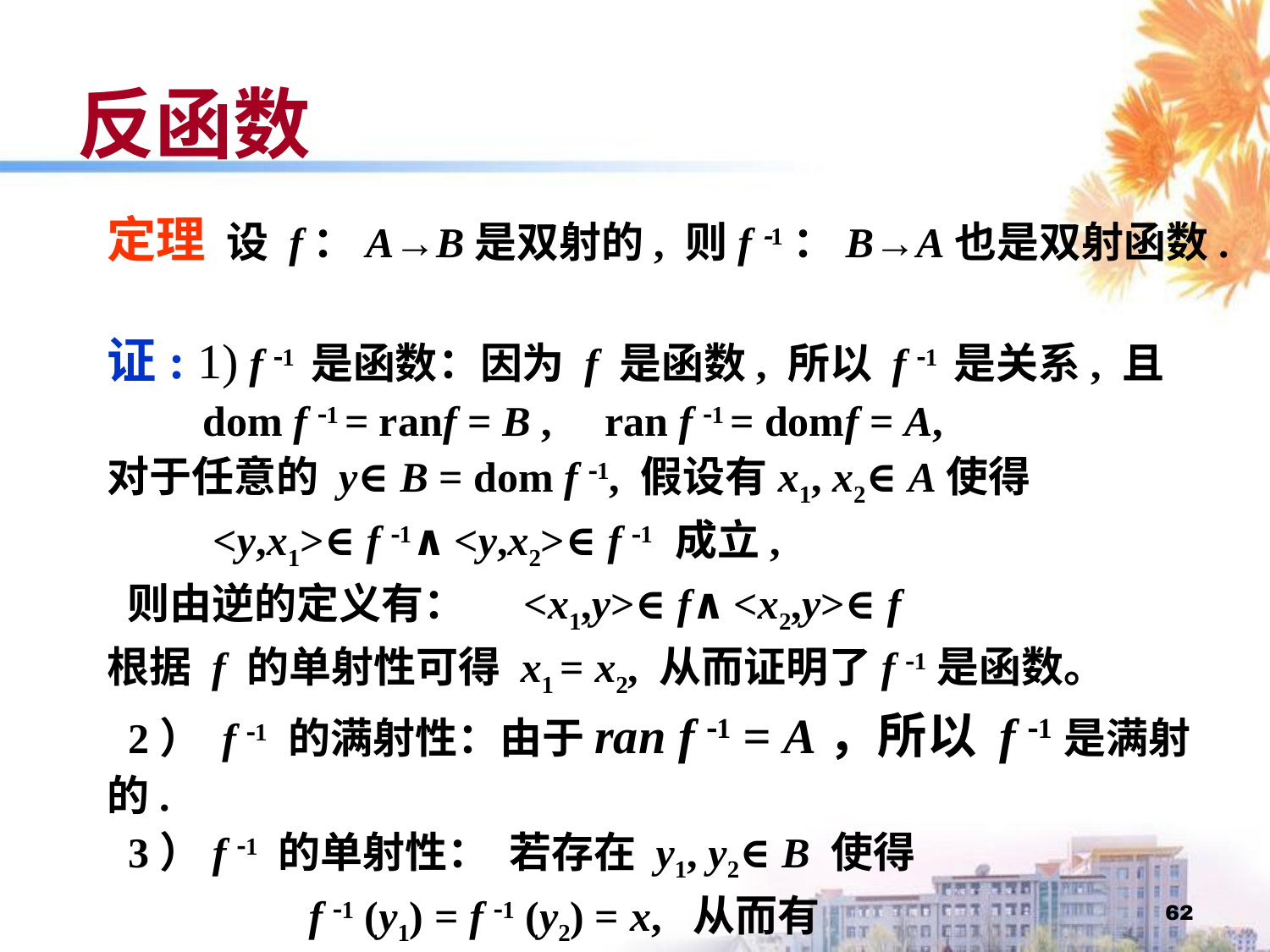

# 反函数
定理  设 f：A→B是双射的, 则f −1：B→A也是双射函数.
证: 1) f −1 是函数：因为 f 是函数, 所以 f −1 是关系, 且
         dom f −1 = ranf = B ,     ran f −1 = domf = A,
对于任意的 y∈B = dom f −1, 假设有x1, x2∈A使得
          <y,x1>∈f −1∧<y,x2>∈f −1  成立,
 则由逆的定义有：     <x1,y>∈f∧<x2,y>∈f
根据 f 的单射性可得 x1 = x2, 从而证明了f −1是函数。
  2） f −1 的满射性：由于ran f −1 = A，所以 f −1是满射的.
  3）f −1 的单射性：  若存在 y1, y2∈B 使得
                   f −1 (y1) = f −1 (y2) = x,  从而有
              <y1,x>∈f −1∧<y2,x>∈f −1
         ⇒ <x,y1>∈f∧<x,y2>∈f  ⇒ y1 = y2
62